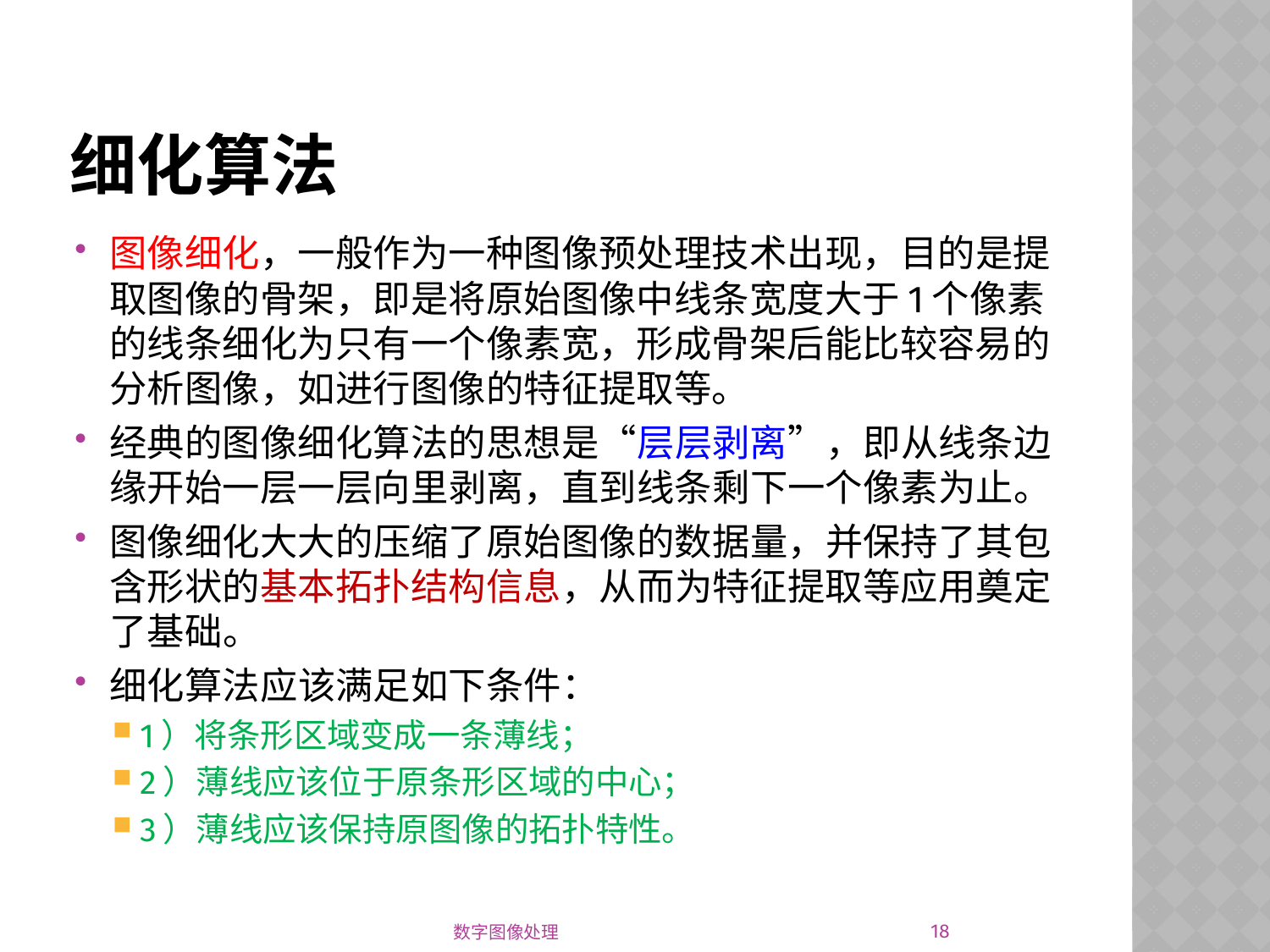

# 细化算法
图像细化，一般作为一种图像预处理技术出现，目的是提取图像的骨架，即是将原始图像中线条宽度大于1个像素的线条细化为只有一个像素宽，形成骨架后能比较容易的分析图像，如进行图像的特征提取等。
经典的图像细化算法的思想是“层层剥离”，即从线条边缘开始一层一层向里剥离，直到线条剩下一个像素为止。
图像细化大大的压缩了原始图像的数据量，并保持了其包含形状的基本拓扑结构信息，从而为特征提取等应用奠定了基础。
细化算法应该满足如下条件：
1）将条形区域变成一条薄线；
2）薄线应该位于原条形区域的中心；
3）薄线应该保持原图像的拓扑特性。
18
数字图像处理